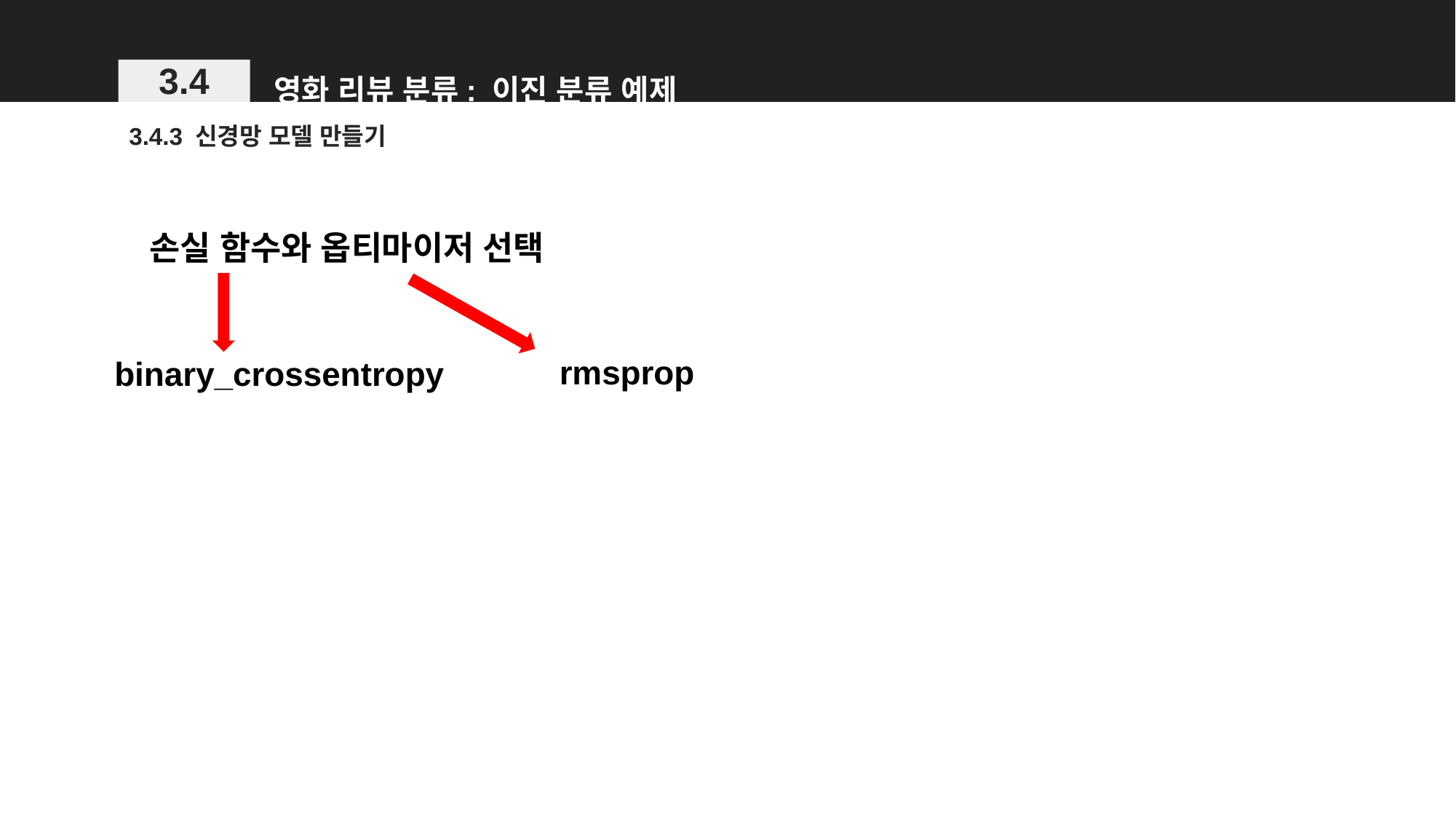

영화 리뷰 분류: 이진 분류 예제
3.4

3.4.3 신경망 모델 만들기
손실 함수와 옵티마이저 선택

rmsprop
binary_crossentropy